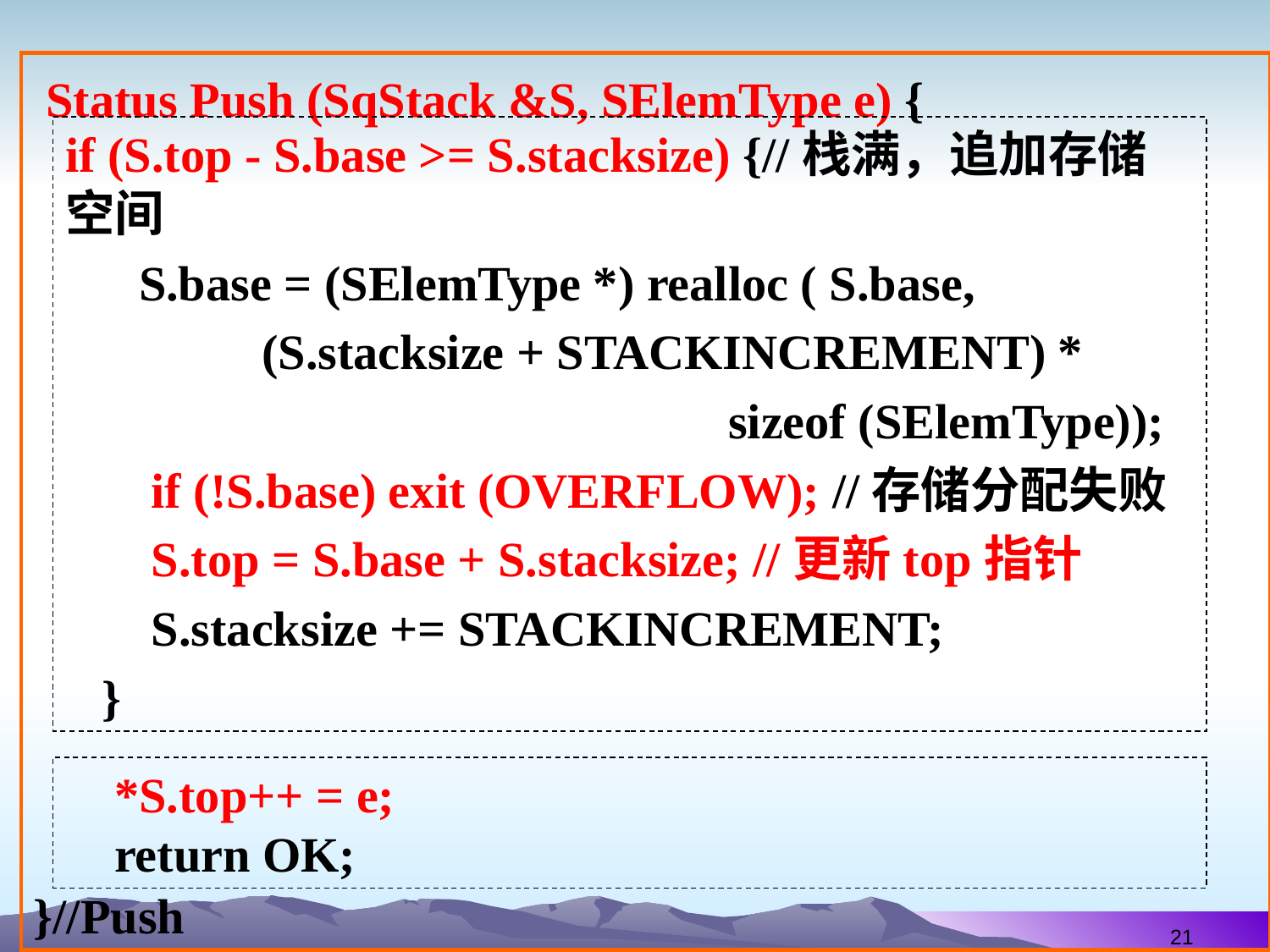

Status Push (SqStack &S, SElemType e) {

}//Push
if (S.top - S.base >= S.stacksize) {//栈满，追加存储空间
      S.base = (SElemType *) realloc ( S.base,
                (S.stacksize + STACKINCREMENT) *
                                                      sizeof (SElemType));
       if (!S.base) exit (OVERFLOW); //存储分配失败
       S.top = S.base + S.stacksize; //更新top指针
       S.stacksize += STACKINCREMENT;
   }
    *S.top++ = e;
    return OK;
21